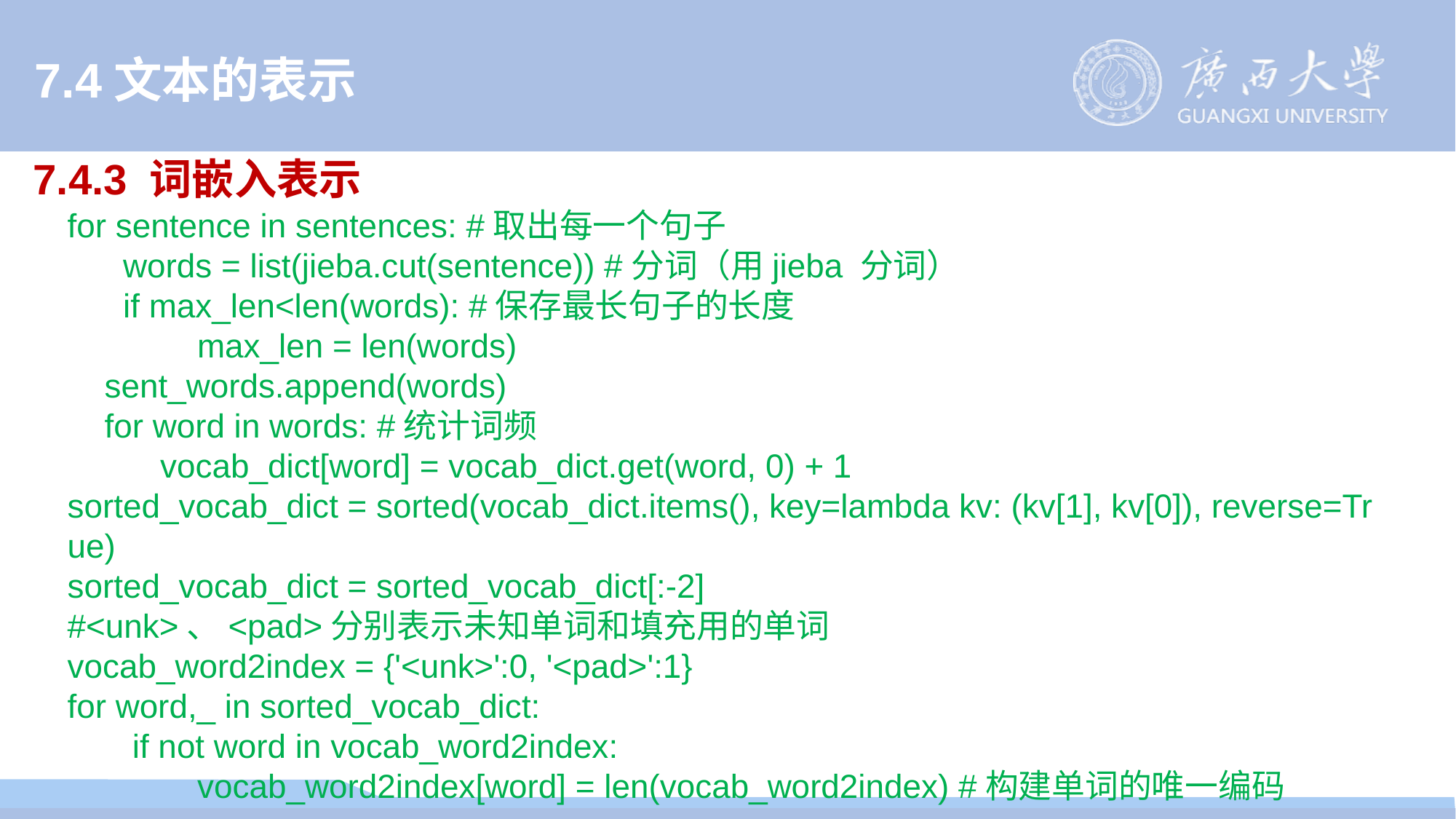

7.4文本的表示
7.4.3 词嵌入表示
for sentence in sentences: #取出每一个句子
      words = list(jieba.cut(sentence)) #分词（用jieba 分词）
      if max_len<len(words): #保存最长句子的长度
              max_len = len(words)
    sent_words.append(words)
    for word in words: #统计词频
          vocab_dict[word] = vocab_dict.get(word, 0) + 1
sorted_vocab_dict = sorted(vocab_dict.items(), key=lambda kv: (kv[1], kv[0]), reverse=True)
sorted_vocab_dict = sorted_vocab_dict[:-2]
#<unk>、<pad>分别表示未知单词和填充用的单词
vocab_word2index = {'<unk>':0, '<pad>':1}
for word,_ in sorted_vocab_dict:
       if not word in vocab_word2index:
              vocab_word2index[word] = len(vocab_word2index) #构建单词的唯一编码